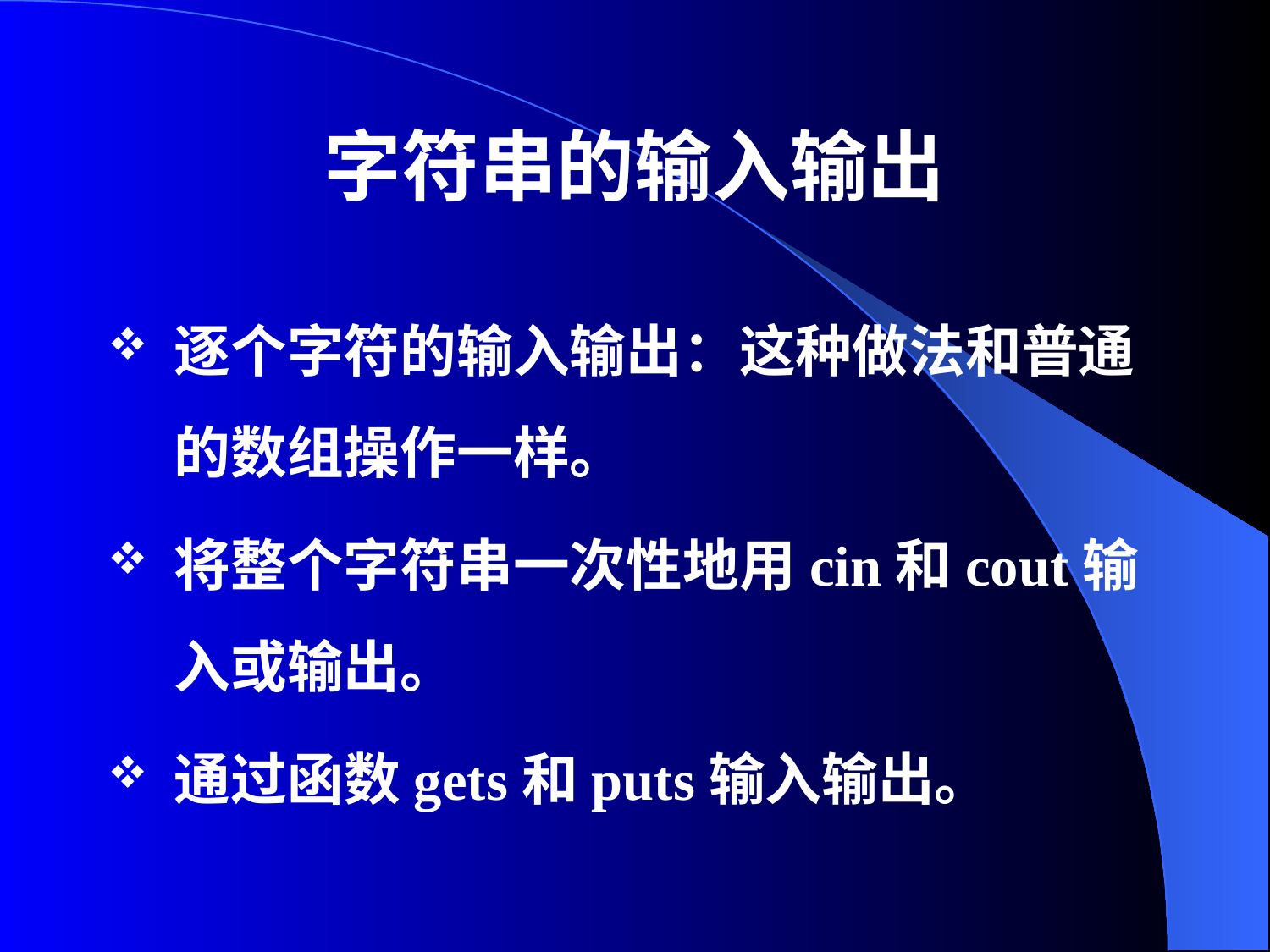

# 字符串的输入输出
逐个字符的输入输出：这种做法和普通的数组操作一样。
将整个字符串一次性地用cin和cout输入或输出。
通过函数gets和puts输入输出。